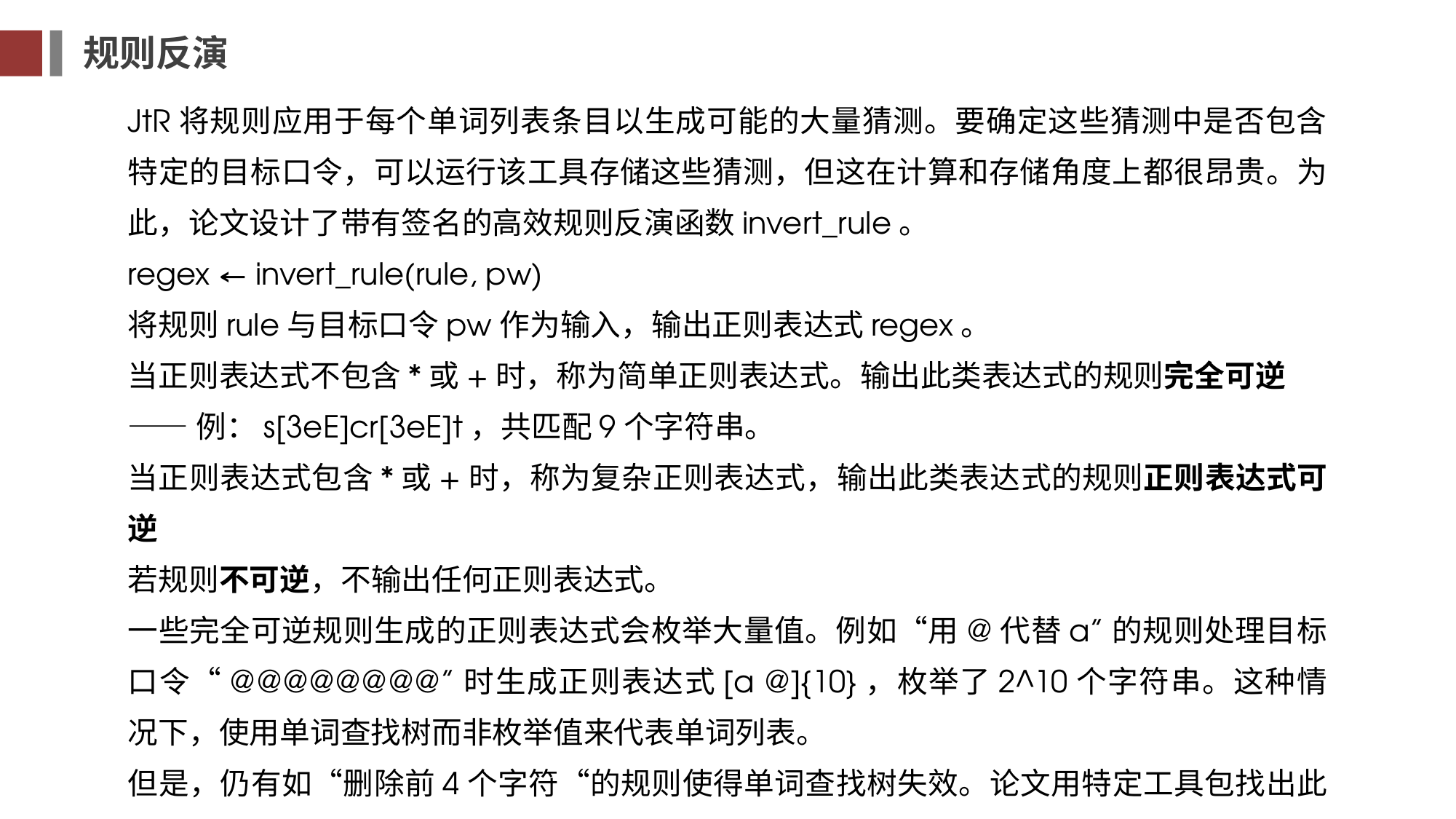

规则反演

JtR将规则应用于每个单词列表条目以生成可能的大量猜测。要确定这些猜测中是否包含特定的目标口令，可以运行该工具存储这些猜测，但这在计算和存储角度上都很昂贵。为此，论文设计了带有签名的高效规则反演函数invert_rule。
regex ← invert_rule(rule, pw)
将规则rule与目标口令pw作为输入，输出正则表达式regex。
当正则表达式不包含*或+时，称为简单正则表达式。输出此类表达式的规则完全可逆
——例：s[3eE]cr[3eE]t，共匹配9个字符串。
当正则表达式包含*或+时，称为复杂正则表达式，输出此类表达式的规则正则表达式可逆
若规则不可逆，不输出任何正则表达式。
一些完全可逆规则生成的正则表达式会枚举大量值。例如“用@代替a”的规则处理目标口令“@@@@@@@@”时生成正则表达式[a @]{10}，枚举了2^10个字符串。这种情况下，使用单词查找树而非枚举值来代表单词列表。
但是，仍有如“删除前4个字符“的规则使得单词查找树失效。论文用特定工具包找出此类规则，将其设置为不可逆。